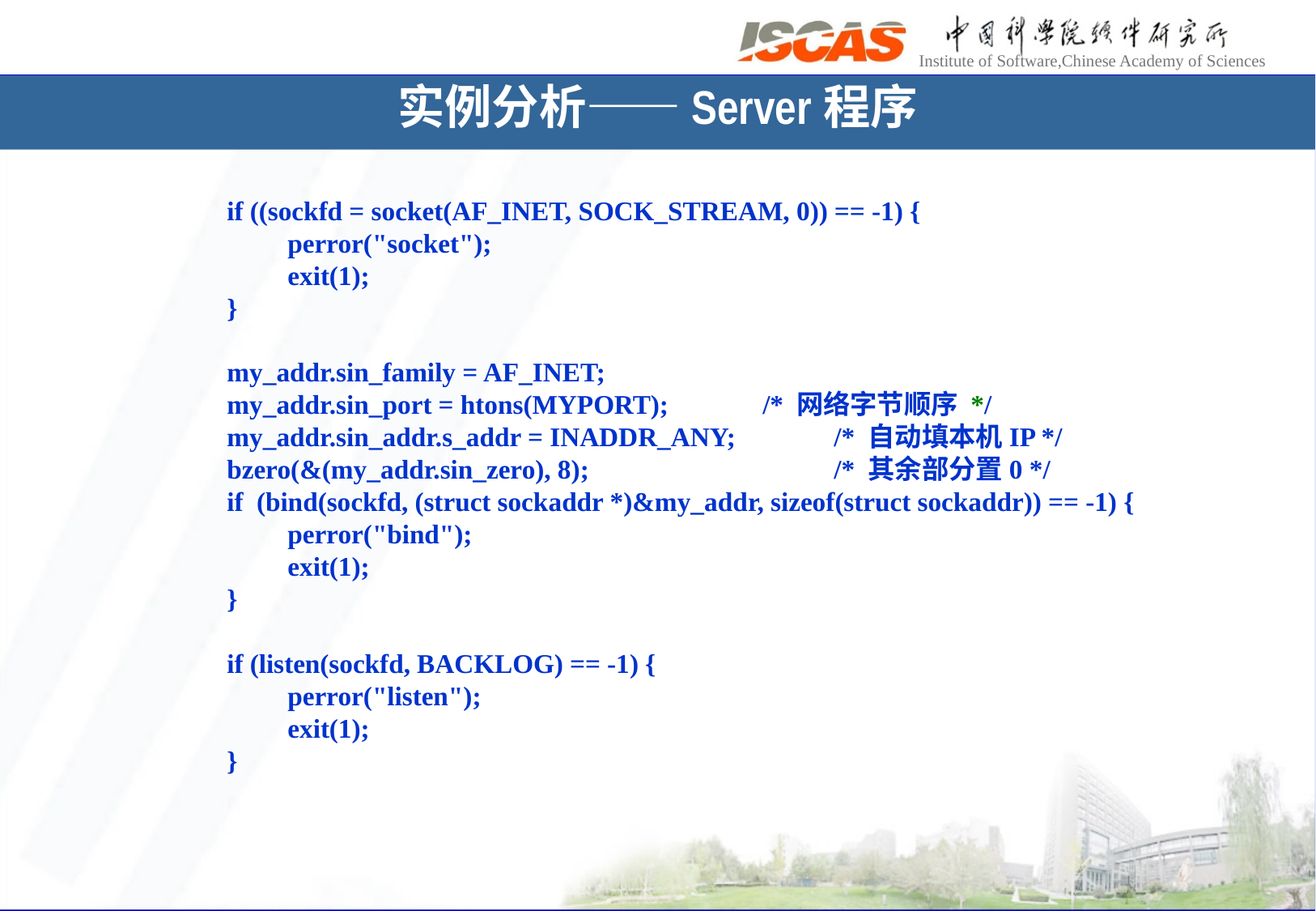

实例分析——Server程序

if ((sockfd = socket(AF_INET, SOCK_STREAM, 0)) == -1) {
perror("socket");
exit(1);
}

my_addr.sin_family = AF_INET;
my_addr.sin_port = htons(MYPORT);              /* 网络字节顺序 */
my_addr.sin_addr.s_addr = INADDR_ANY; 	/* 自动填本机IP */
bzero(&(my_addr.sin_zero), 8); 		/* 其余部分置0 */
if  (bind(sockfd, (struct sockaddr *)&my_addr, sizeof(struct sockaddr)) == -1) {
perror("bind");
exit(1);
}

if (listen(sockfd, BACKLOG) == -1) {
perror("listen");
exit(1);
}